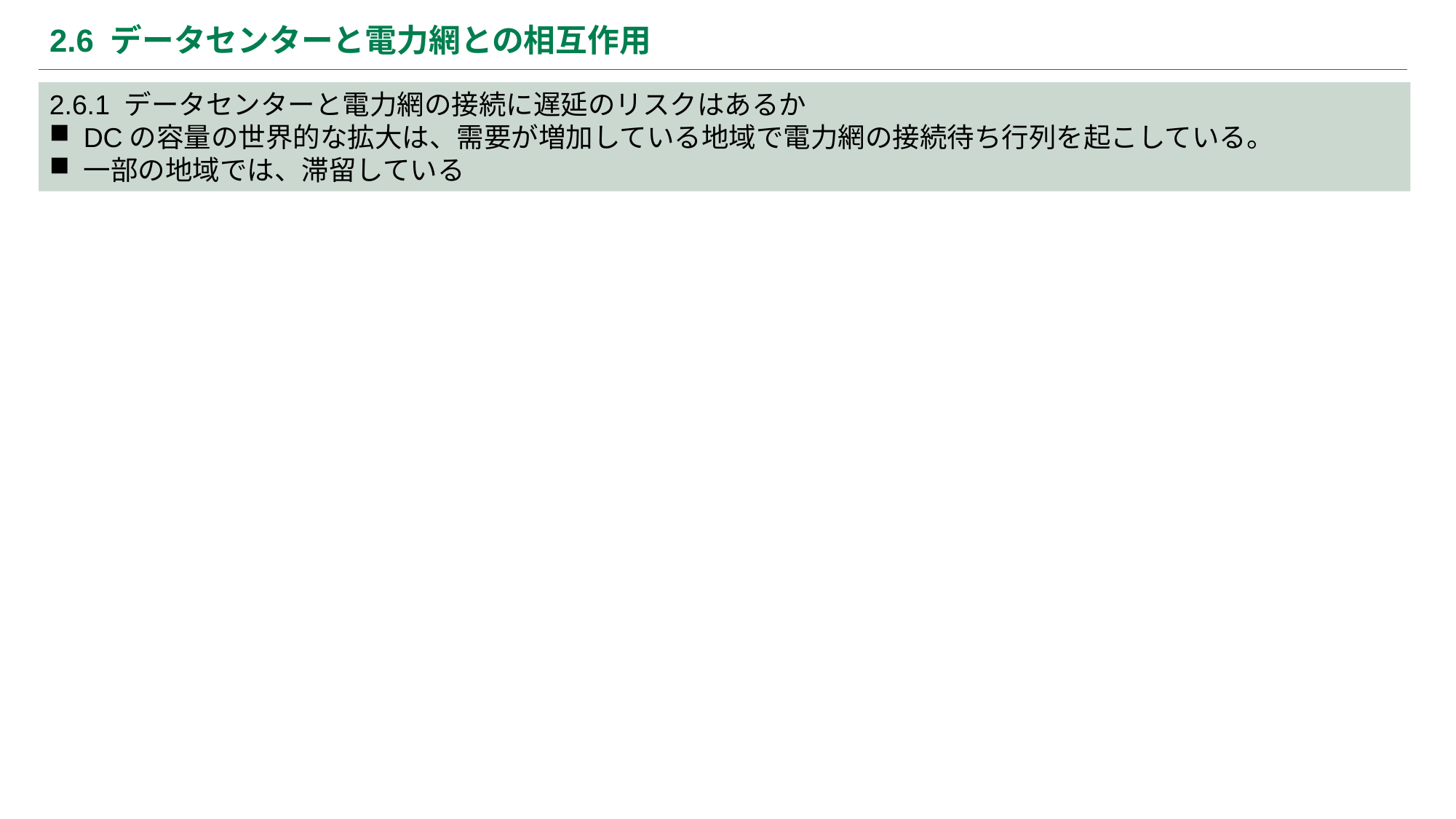

# 2.6 データセンターと電力網との相互作用
2.6.1 データセンターと電力網の接続に遅延のリスクはあるか
DCの容量の世界的な拡大は、需要が増加している地域で電力網の接続待ち行列を起こしている。
一部の地域では、滞留している